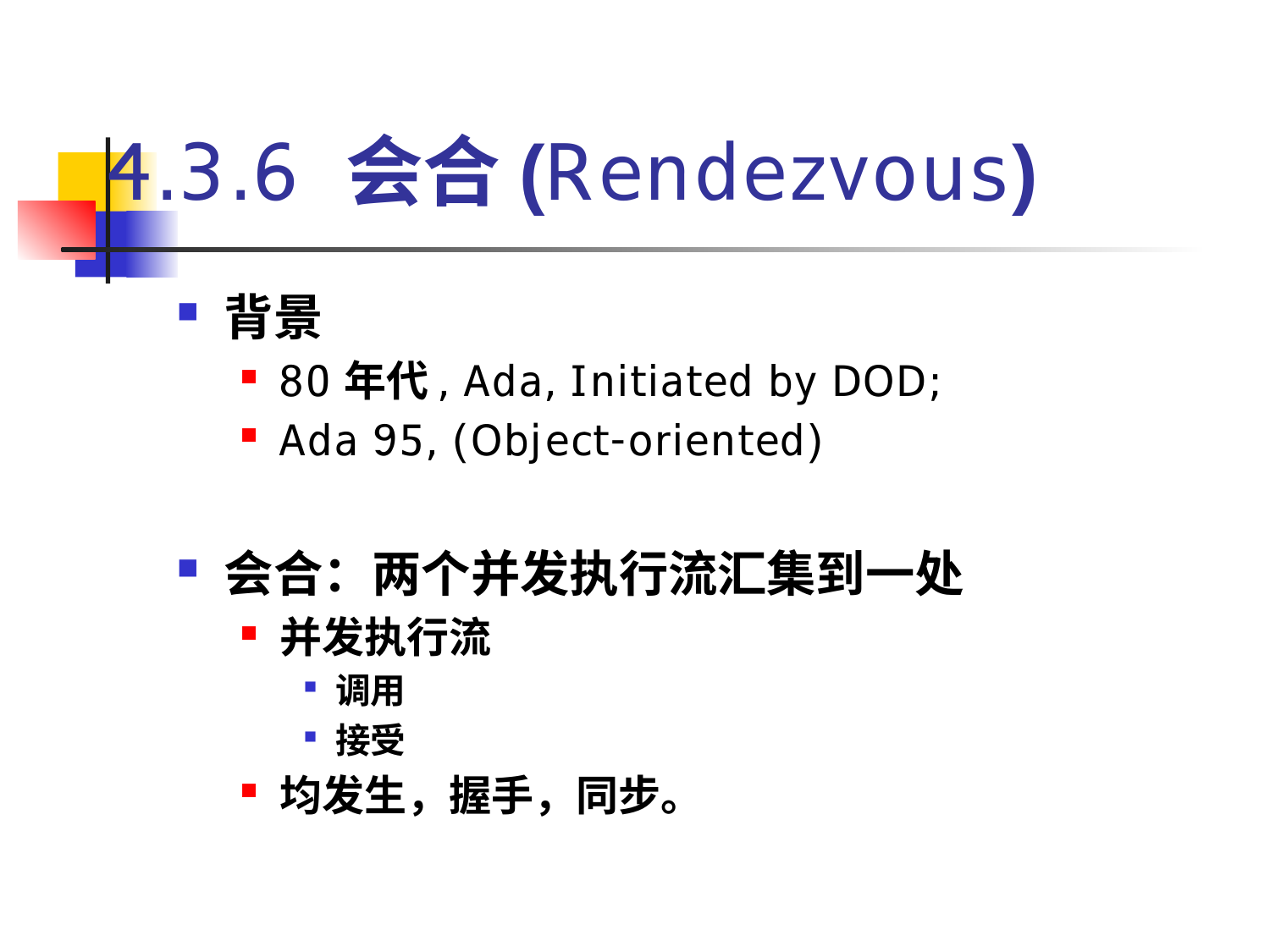

# 4.3.6 会合(Rendezvous)
背景
80年代, Ada, Initiated by DOD;
Ada 95, (Object-oriented)

会合：两个并发执行流汇集到一处
并发执行流
调用
接受
均发生，握手，同步。